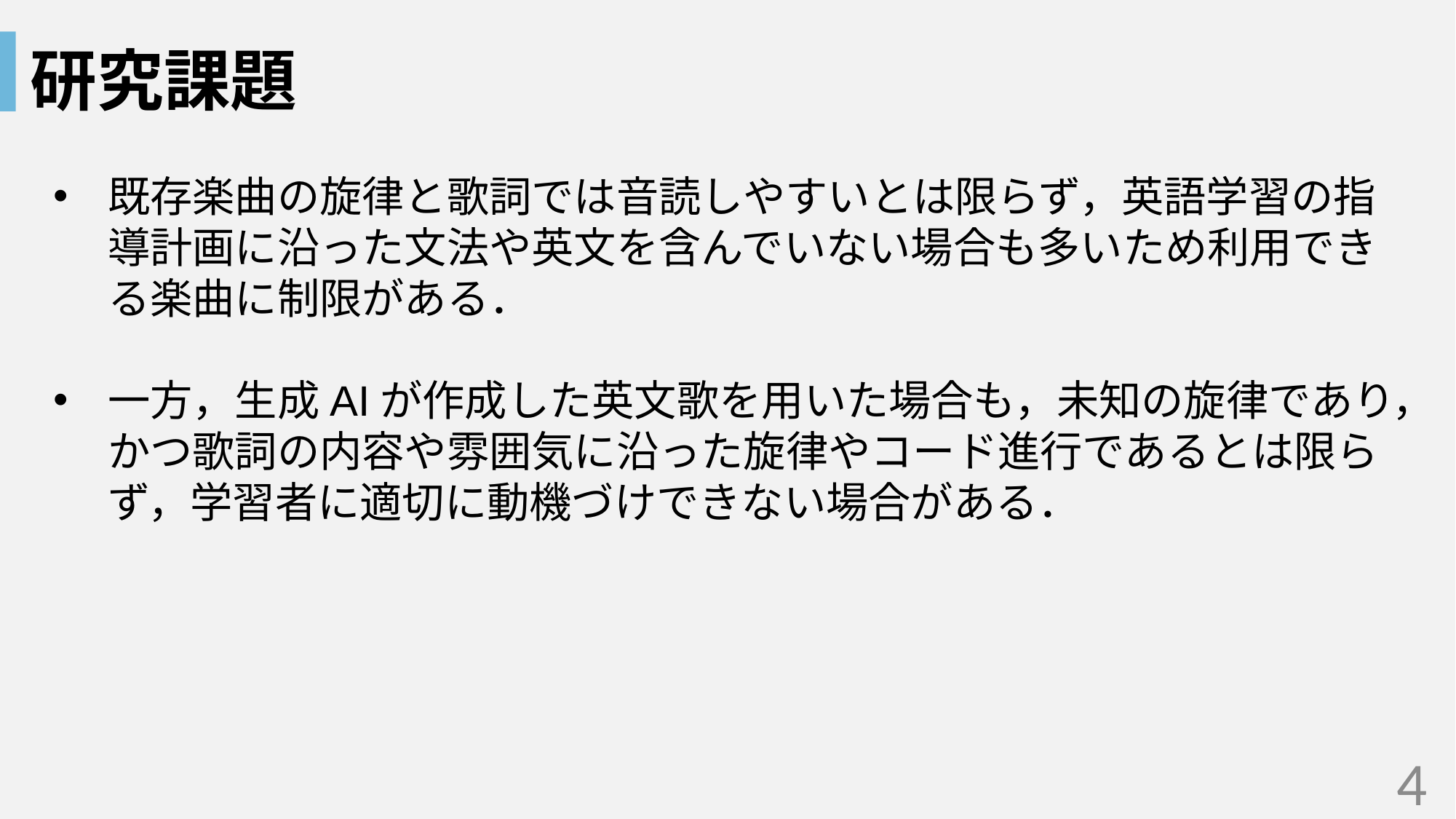

研究課題
既存楽曲の旋律と歌詞では音読しやすいとは限らず，英語学習の指導計画に沿った文法や英文を含んでいない場合も多いため利用できる楽曲に制限がある．

一方，生成AIが作成した英文歌を用いた場合も，未知の旋律であり，かつ歌詞の内容や雰囲気に沿った旋律やコード進行であるとは限らず，学習者に適切に動機づけできない場合がある．
4